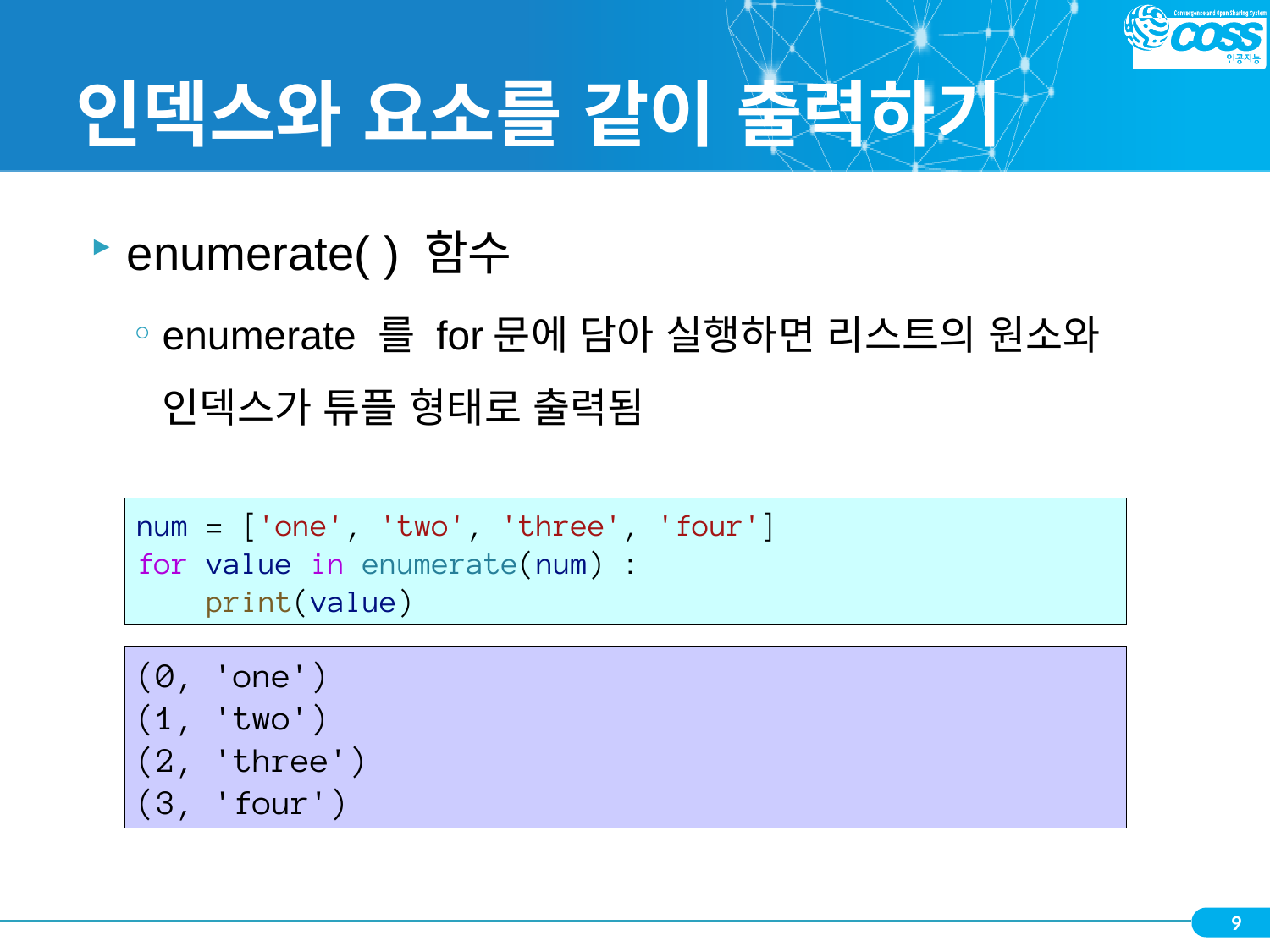

# 인덱스와 요소를 같이 출력하기
enumerate( ) 함수
enumerate 를 for문에 담아 실행하면 리스트의 원소와 인덱스가 튜플 형태로 출력됨
num = ['one', 'two', 'three', 'four']
for value in enumerate(num) :
    print(value)
(0, 'one')
(1, 'two')
(2, 'three')
(3, 'four')